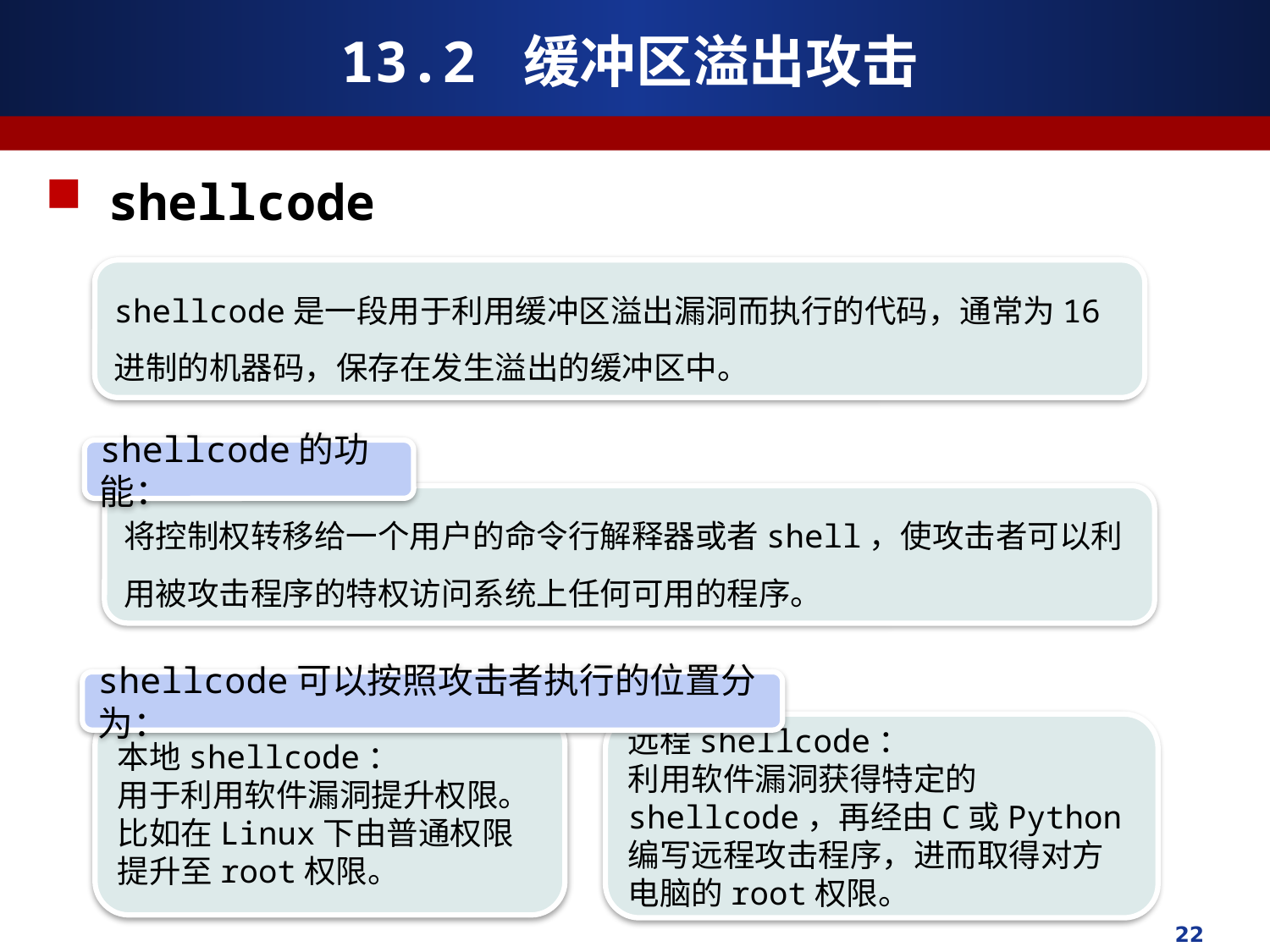

# 13.2 缓冲区溢出攻击
shellcode
shellcode是一段用于利用缓冲区溢出漏洞而执行的代码，通常为16进制的机器码，保存在发生溢出的缓冲区中。
shellcode的功能：
将控制权转移给一个用户的命令行解释器或者shell，使攻击者可以利用被攻击程序的特权访问系统上任何可用的程序。
shellcode可以按照攻击者执行的位置分为：
本地shellcode：
用于利用软件漏洞提升权限。比如在Linux下由普通权限提升至root权限。
远程shellcode：
利用软件漏洞获得特定的shellcode，再经由C或Python编写远程攻击程序，进而取得对方电脑的root权限。
22